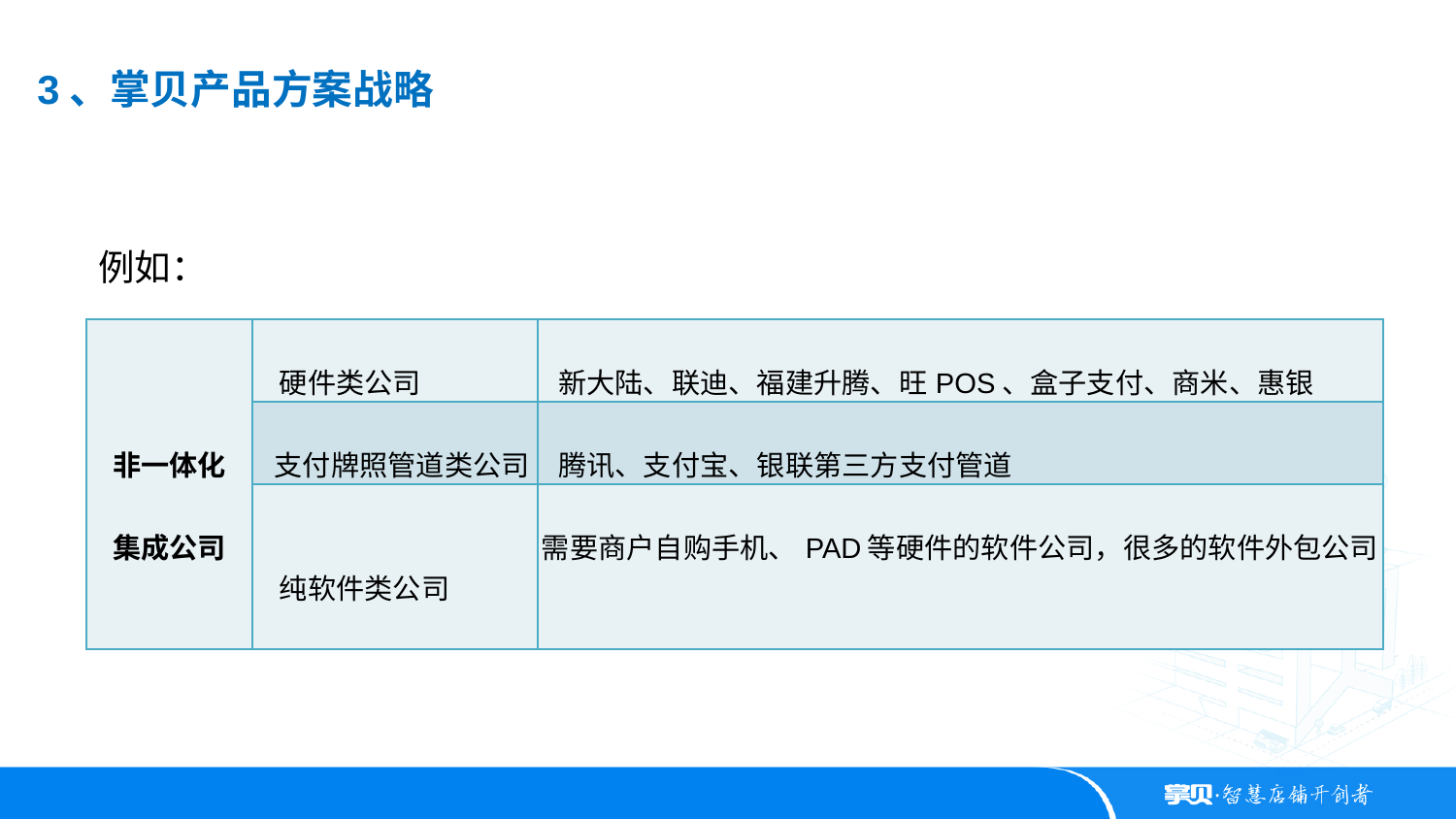

3、掌贝产品方案战略
例如：
| 非一体化 集成公司 | 硬件类公司 | 新大陆、联迪、福建升腾、旺POS、盒子支付、商米、惠银 |
| --- | --- | --- |
|  | 支付牌照管道类公司 | 腾讯、支付宝、银联第三方支付管道 |
|  | 纯软件类公司 | 需要商户自购手机、PAD等硬件的软件公司，很多的软件外包公司 |